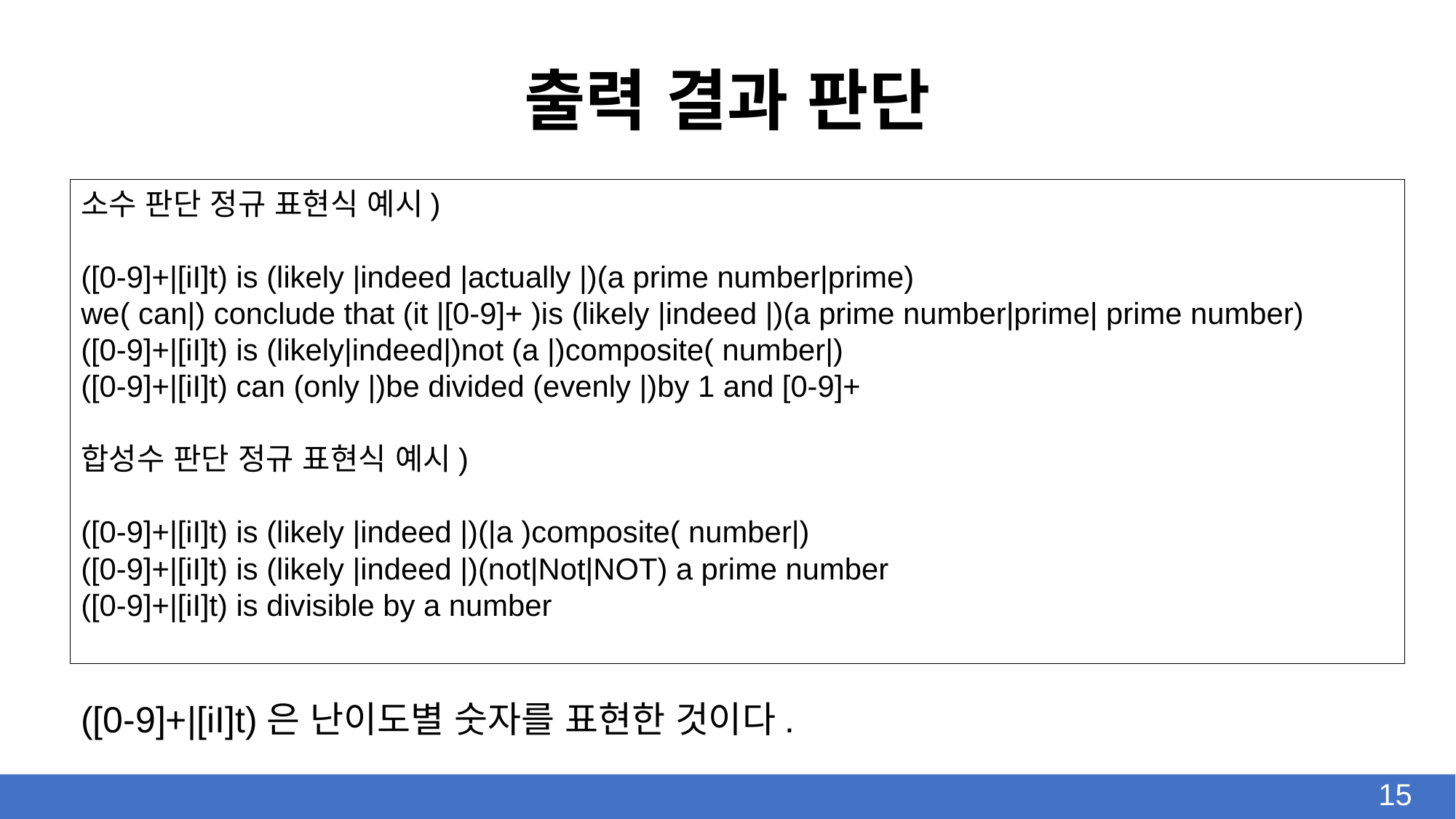

출력 결과 판단
소수 판단 정규 표현식 예시)

([0-9]+|[iI]t) is (likely |indeed |actually |)(a prime number|prime)
we( can|) conclude that (it |[0-9]+ )is (likely |indeed |)(a prime number|prime| prime number)
([0-9]+|[iI]t) is (likely|indeed|)not (a |)composite( number|)
([0-9]+|[iI]t) can (only |)be divided (evenly |)by 1 and [0-9]+

합성수 판단 정규 표현식 예시)

([0-9]+|[iI]t) is (likely |indeed |)(|a )composite( number|)
([0-9]+|[iI]t) is (likely |indeed |)(not|Not|NOT) a prime number
([0-9]+|[iI]t) is divisible by a number

([0-9]+|[iI]t)은 난이도별 숫자를 표현한 것이다.

15